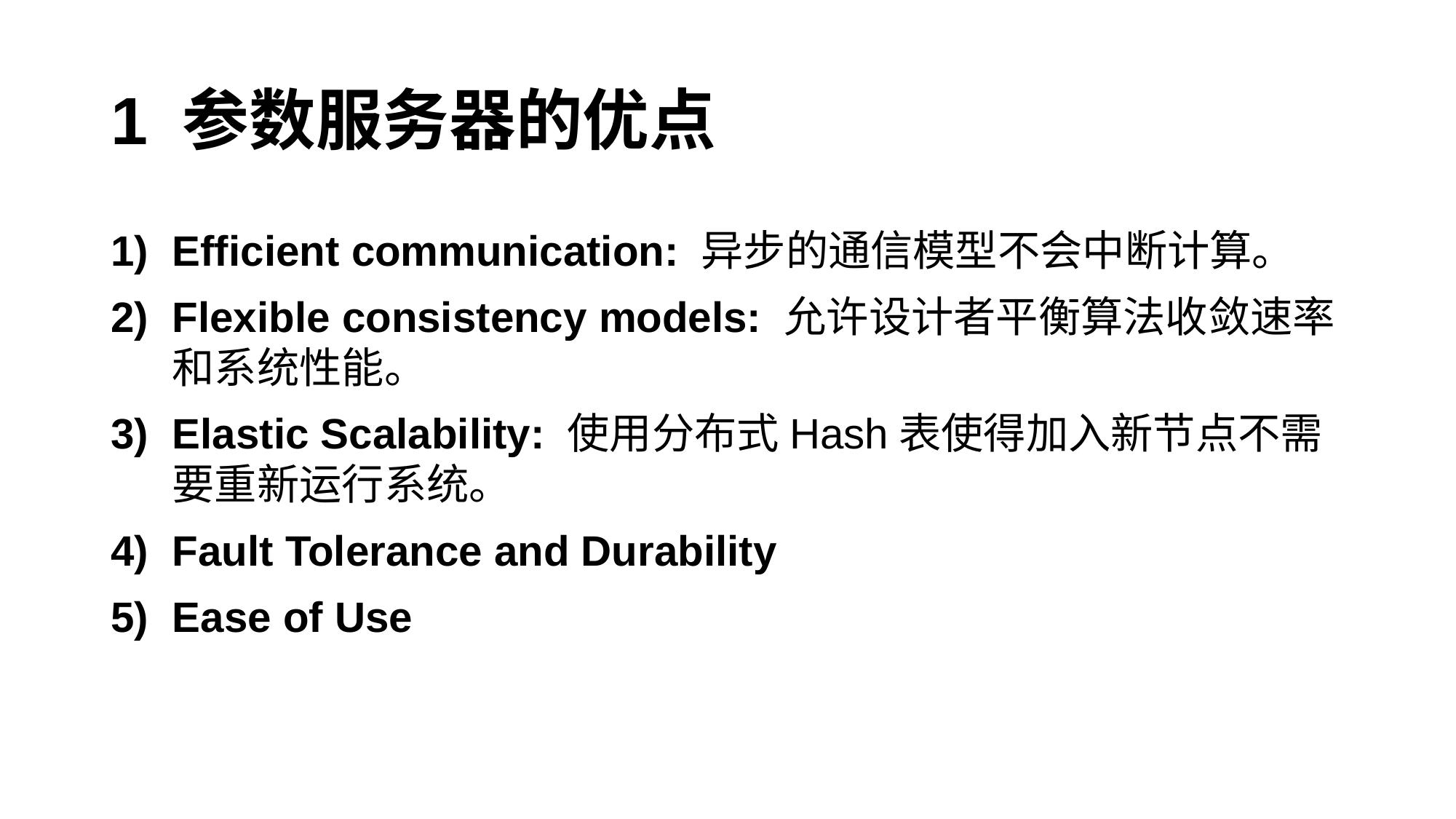

# 1 参数服务器的优点
Efficient communication: 异步的通信模型不会中断计算。
Flexible consistency models: 允许设计者平衡算法收敛速率和系统性能。
Elastic Scalability: 使用分布式Hash表使得加入新节点不需要重新运行系统。
Fault Tolerance and Durability
Ease of Use